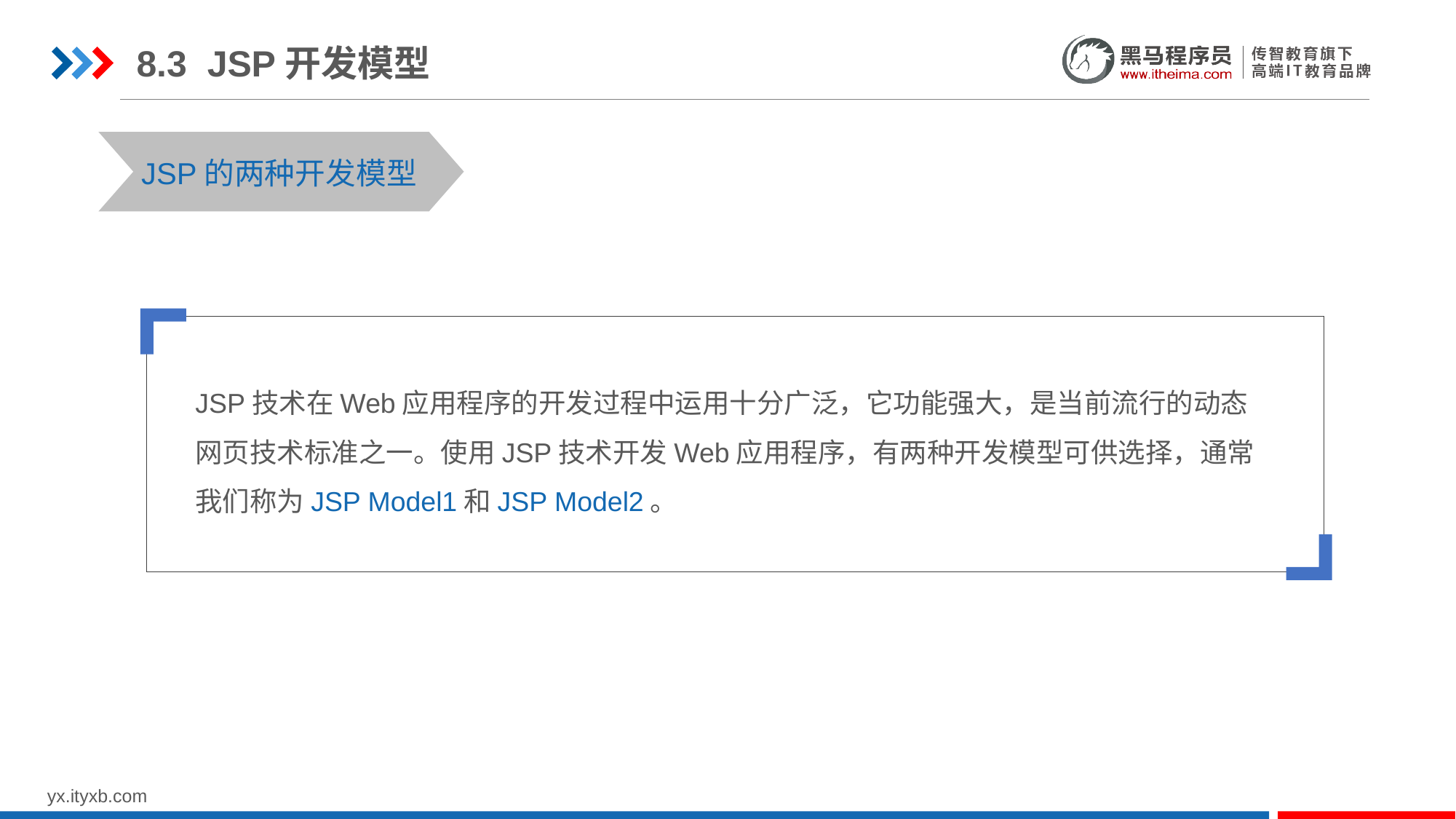

8.3  JSP开发模型

JSP的两种开发模型

JSP技术在Web应用程序的开发过程中运用十分广泛，它功能强大，是当前流行的动态网页技术标准之一。使用JSP技术开发Web应用程序，有两种开发模型可供选择，通常我们称为JSP Model1和JSP Model2。